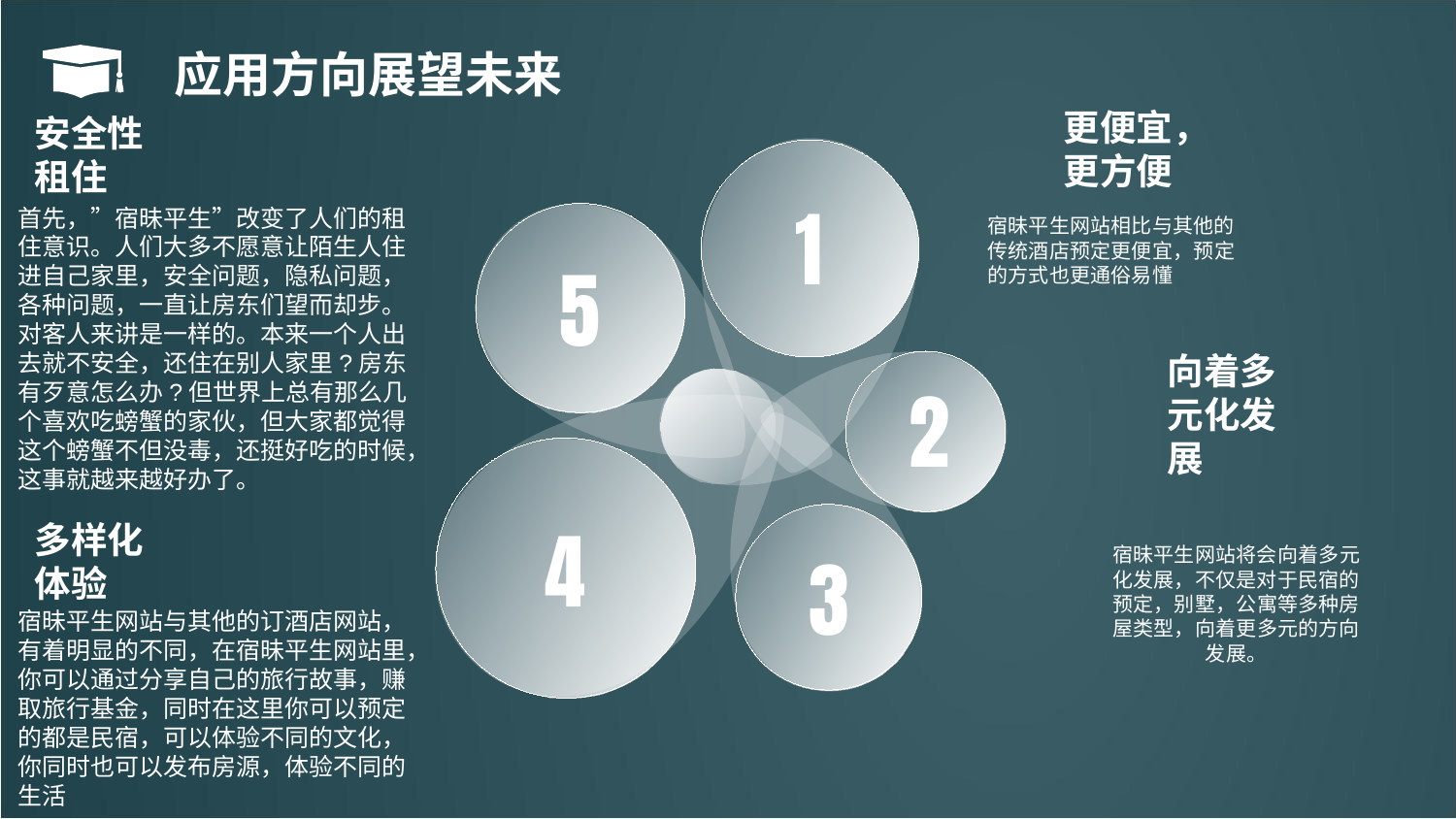

应用方向展望未来

更便宜，更方便
安全性租住

1
首先，”宿昧平生”改变了人们的租住意识。人们大多不愿意让陌生人住进自己家里，安全问题，隐私问题，各种问题，一直让房东们望而却步。对客人来讲是一样的。本来一个人出去就不安全，还住在别人家里?房东有歹意怎么办?但世界上总有那么几个喜欢吃螃蟹的家伙，但大家都觉得这个螃蟹不但没毒，还挺好吃的时候，这事就越来越好办了。
宿昧平生网站相比与其他的传统酒店预定更便宜，预定的方式也更通俗易懂

5
向着多元化发展

2

4

3
多样化体验
宿昧平生网站将会向着多元化发展，不仅是对于民宿的预定，别墅，公寓等多种房屋类型，向着更多元的方向发展。
宿昧平生网站与其他的订酒店网站，有着明显的不同，在宿昧平生网站里，你可以通过分享自己的旅行故事，赚取旅行基金，同时在这里你可以预定的都是民宿，可以体验不同的文化，你同时也可以发布房源，体验不同的生活